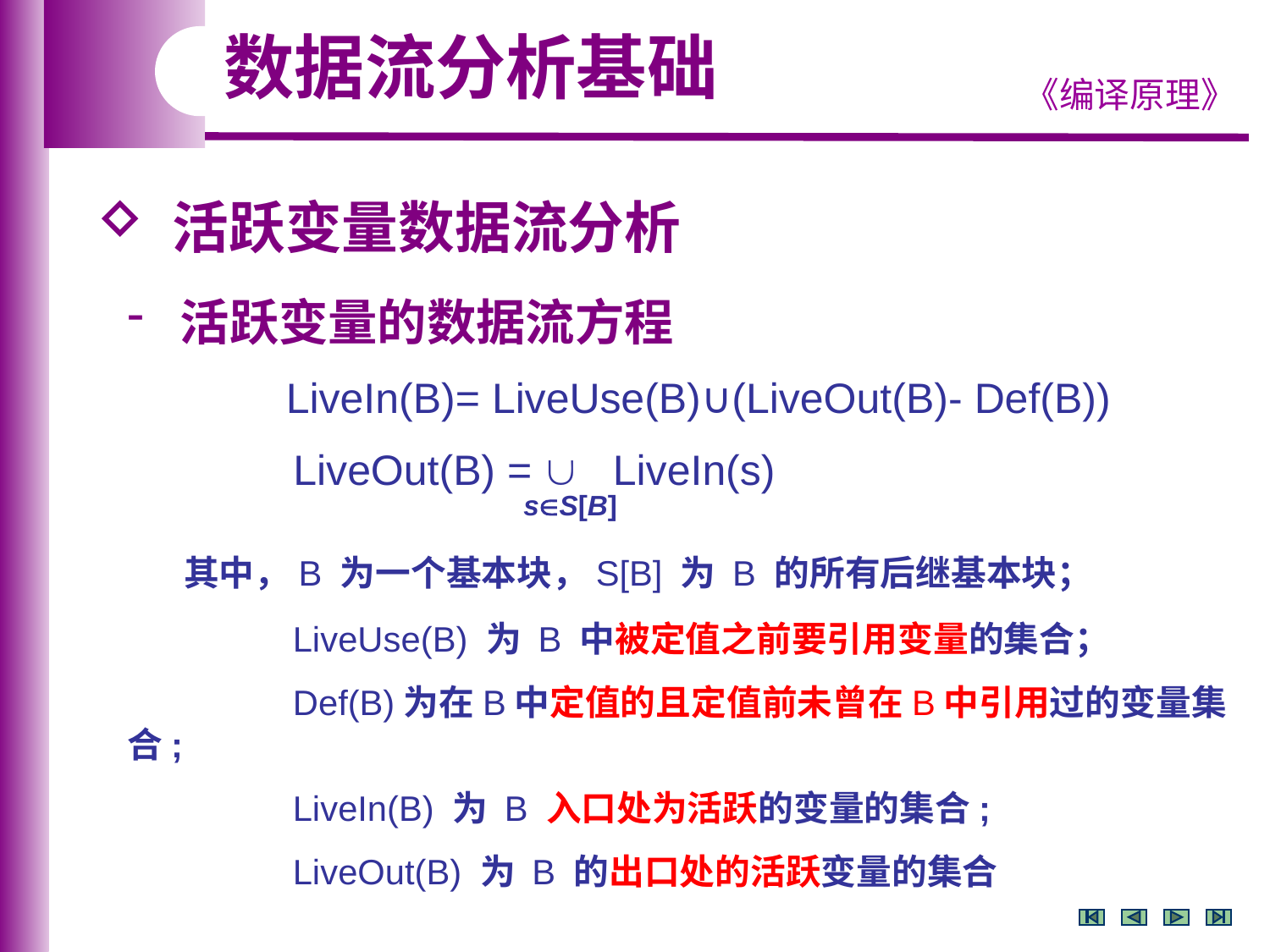

数据流分析基础
 活跃变量数据流分析
 活跃变量的数据流方程

               LiveIn(B)= LiveUse(B)∪(LiveOut(B)- Def(B))

              LiveOut(B) = ∪   LiveIn(s)

    其中，B 为一个基本块，S[B] 为 B 的所有后继基本块；

                 LiveUse(B) 为 B 中被定值之前要引用变量的集合；

                 Def(B)为在B中定值的且定值前未曾在B中引用过的变量集合;

                 LiveIn(B) 为 B 入口处为活跃的变量的集合;

                 LiveOut(B) 为 B 的出口处的活跃变量的集合
s∈S[B]